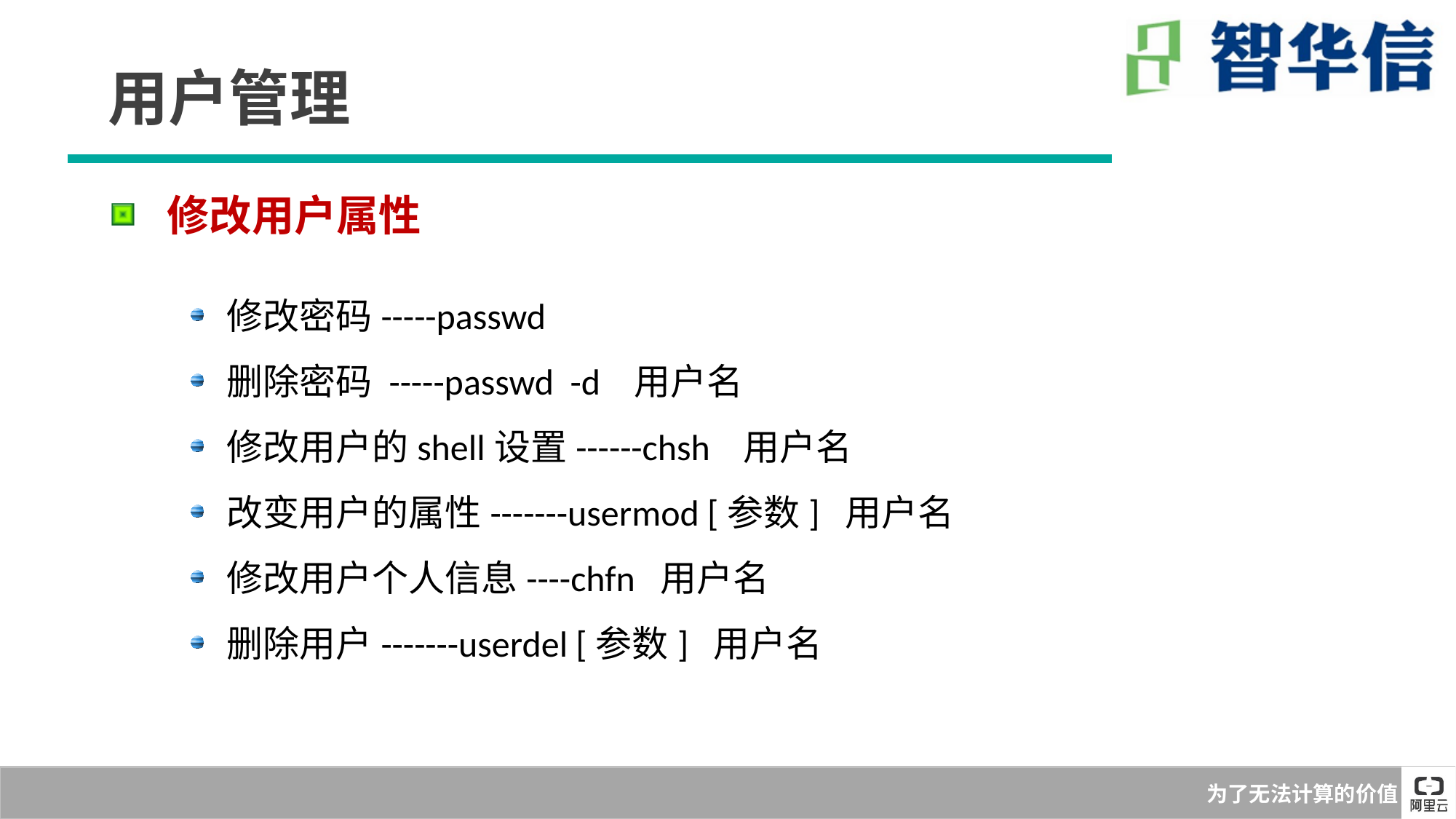

用户管理
  修改用户属性
 修改密码-----passwd
 删除密码 -----passwd  -d   用户名
 修改用户的shell设置------chsh   用户名
 改变用户的属性-------usermod [参数]  用户名
 修改用户个人信息----chfn  用户名
 删除用户-------userdel [参数]  用户名